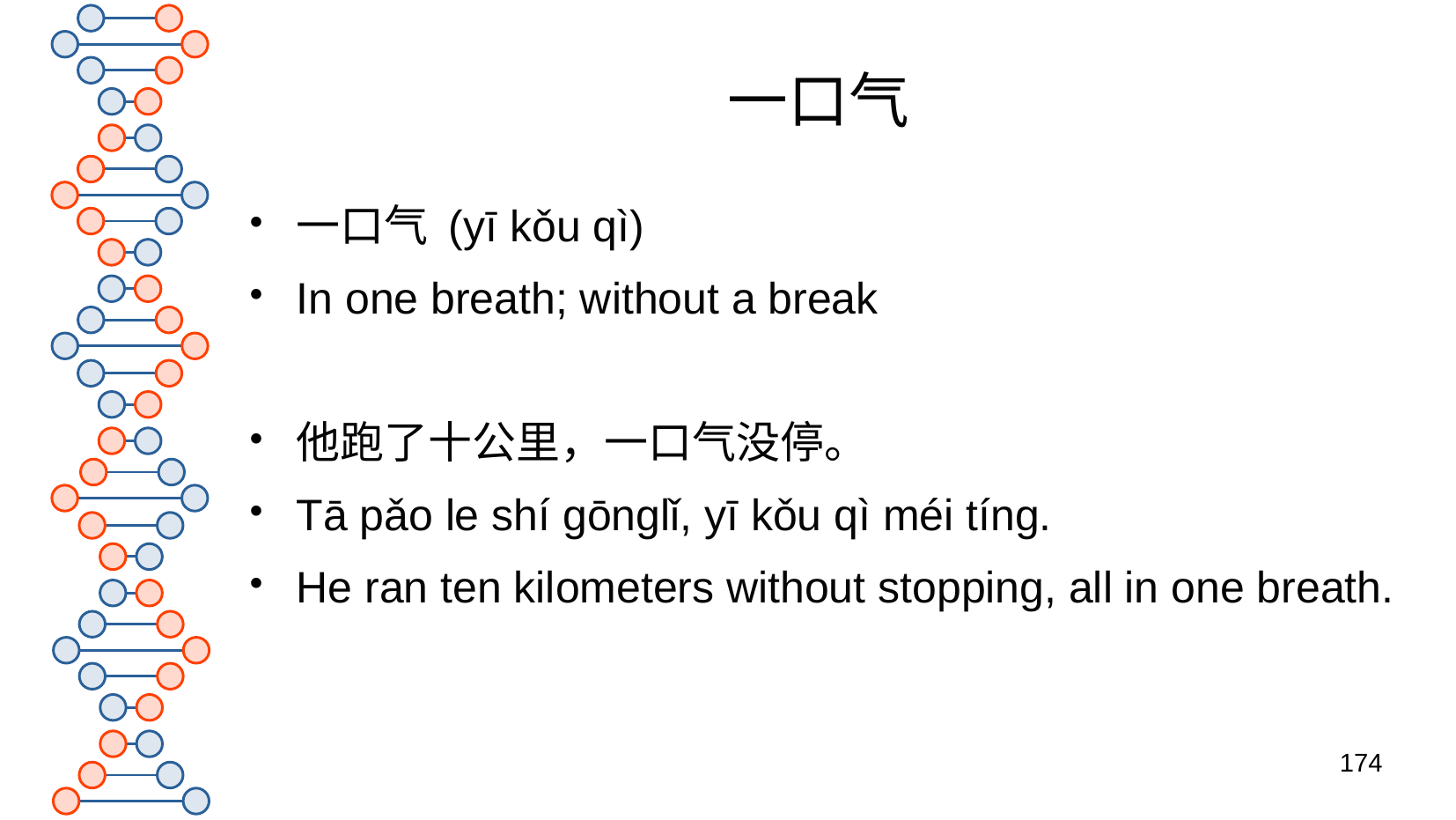

# 一口气
一口气 (yī kǒu qì)
In one breath; without a break

他跑了十公里，一口气没停。
Tā pǎo le shí gōnglǐ, yī kǒu qì méi tíng.
He ran ten kilometers without stopping, all in one breath.

174